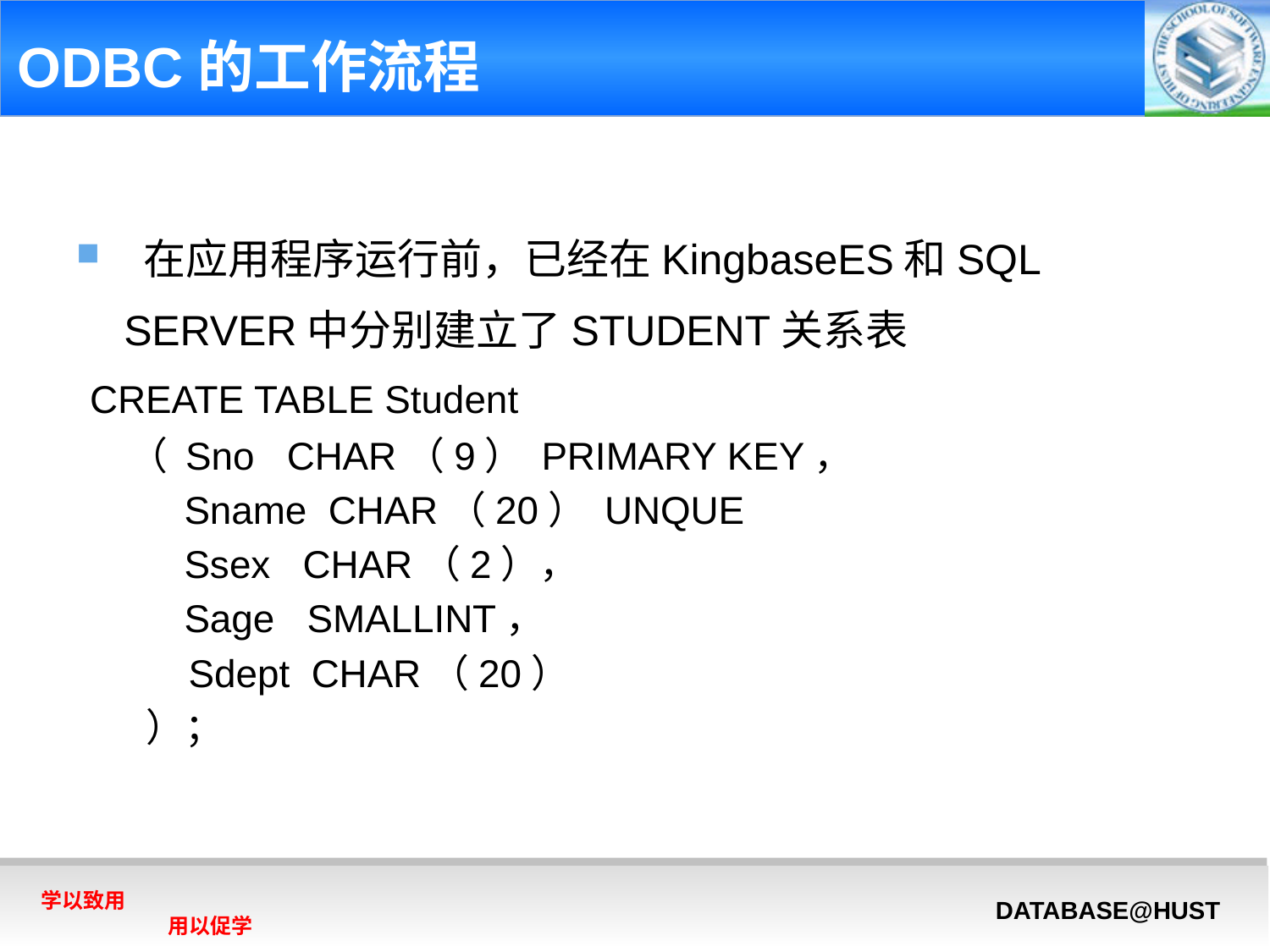

# ODBC的工作流程
 在应用程序运行前，已经在KingbaseES和SQL SERVER中分别建立了STUDENT关系表
 CREATE TABLE Student
     （ Sno   CHAR（9） PRIMARY KEY，
          Sname  CHAR（20） UNQUE
          Ssex   CHAR（2），
          Sage   SMALLINT，
	      Sdept  CHAR（20）
       ）；